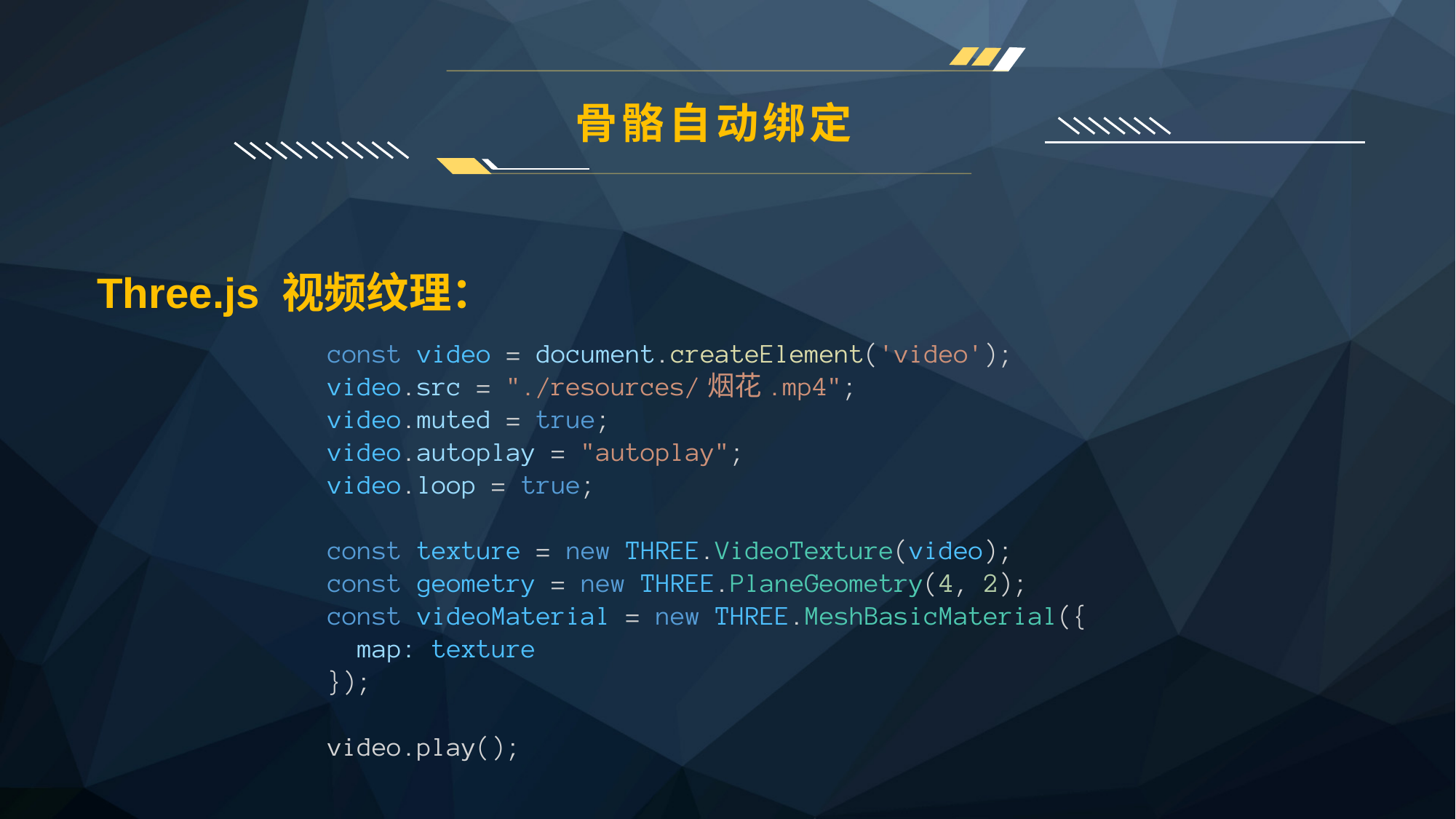

骨骼自动绑定

Three.js 视频纹理：
const video = document.createElement('video');
video.src = "./resources/烟花.mp4";
video.muted = true;
video.autoplay = "autoplay";
video.loop = true;
const texture = new THREE.VideoTexture(video);
const geometry = new THREE.PlaneGeometry(4, 2);
const videoMaterial = new THREE.MeshBasicMaterial({
  map: texture
});

video.play();